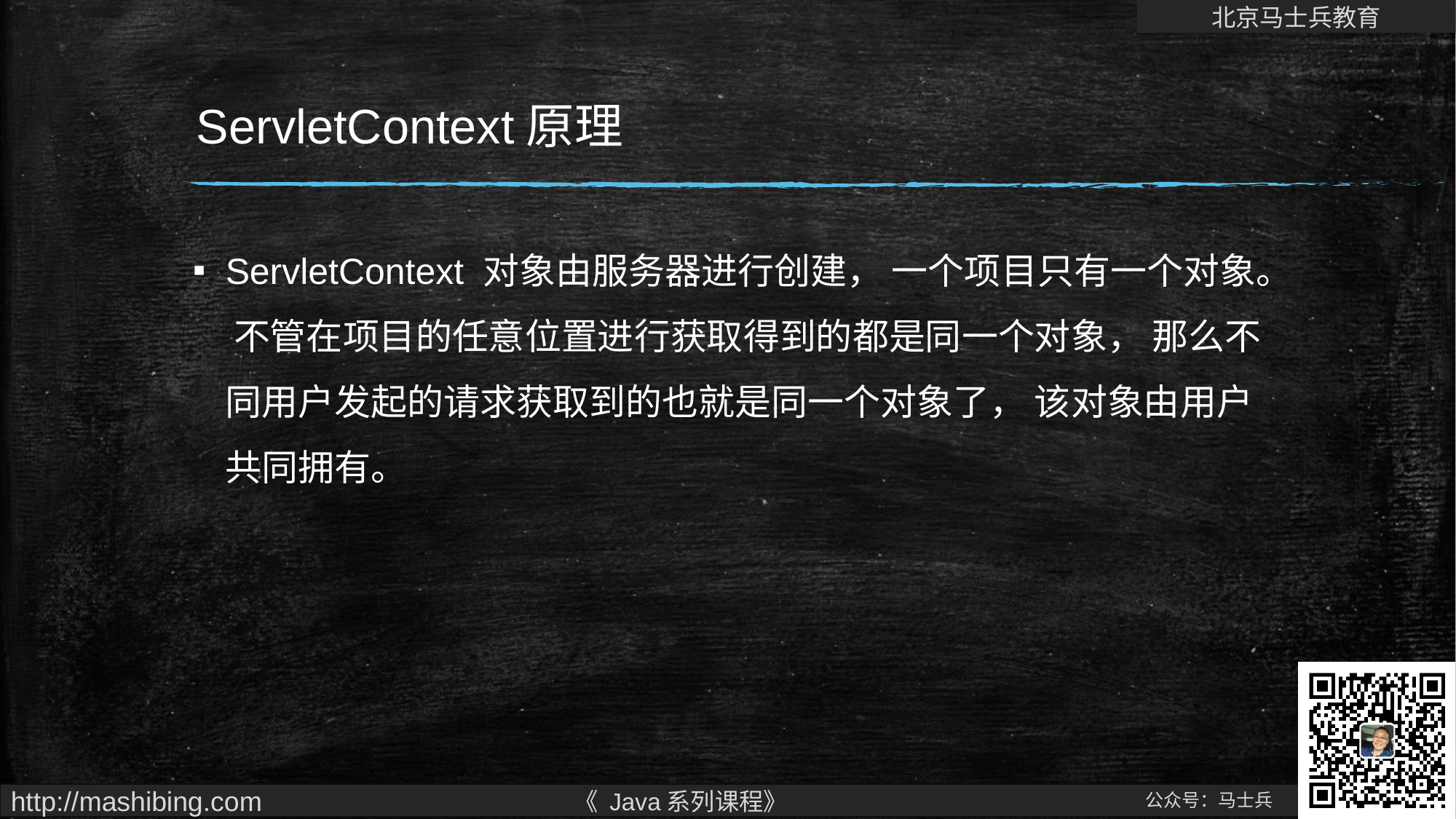

# ServletContext原理
ServletContext 对象由服务器进行创建， 一个项目只有一个对象。 不管在项目的任意位置进行获取得到的都是同一个对象， 那么不同用户发起的请求获取到的也就是同一个对象了， 该对象由用户共同拥有。